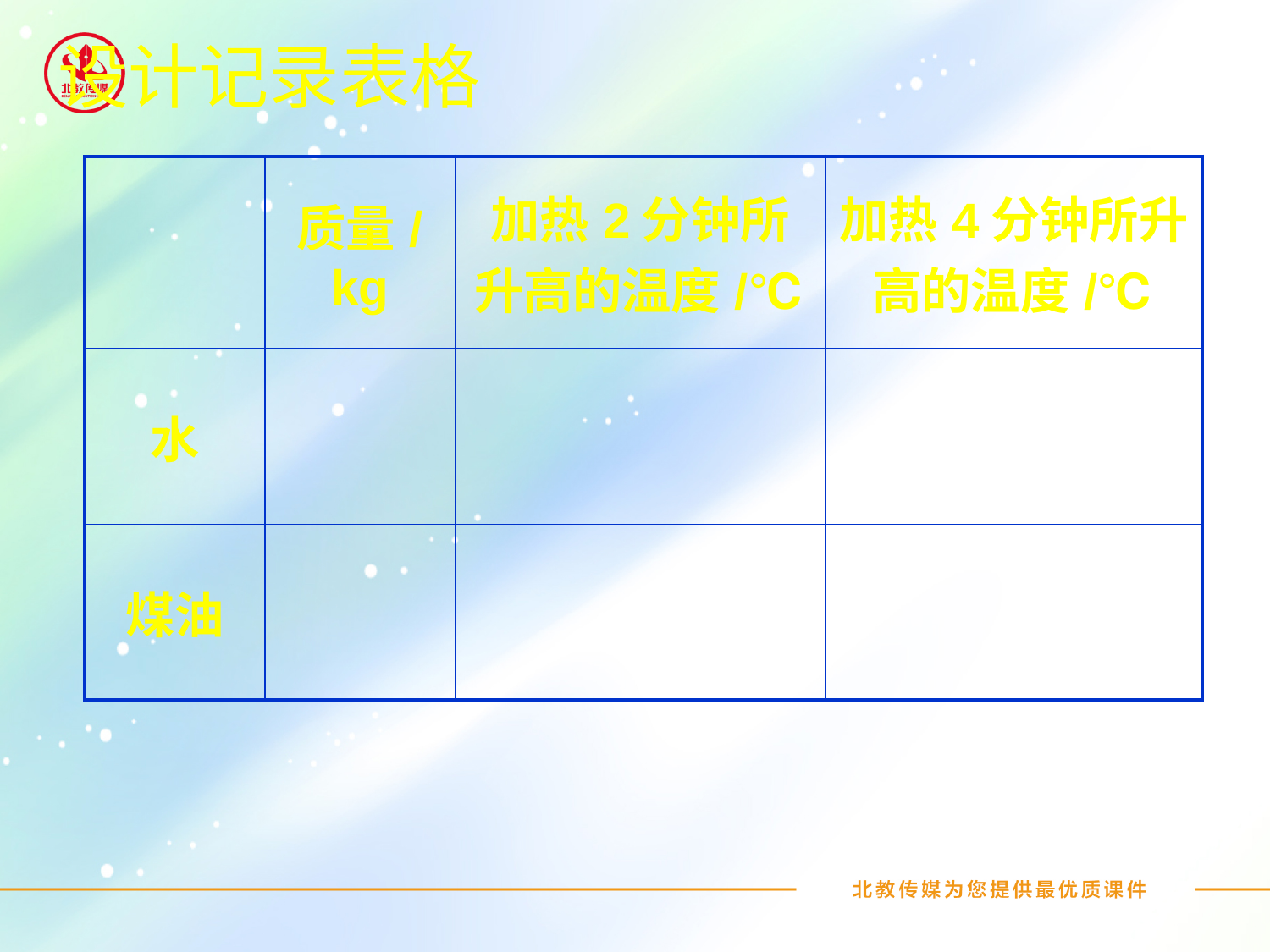

设计记录表格
|  | 质量/kg | 加热2分钟所升高的温度/℃ | 加热4分钟所升高的温度/℃ |
| --- | --- | --- | --- |
| 水 |  |  |  |
| 煤油 |  |  |  |